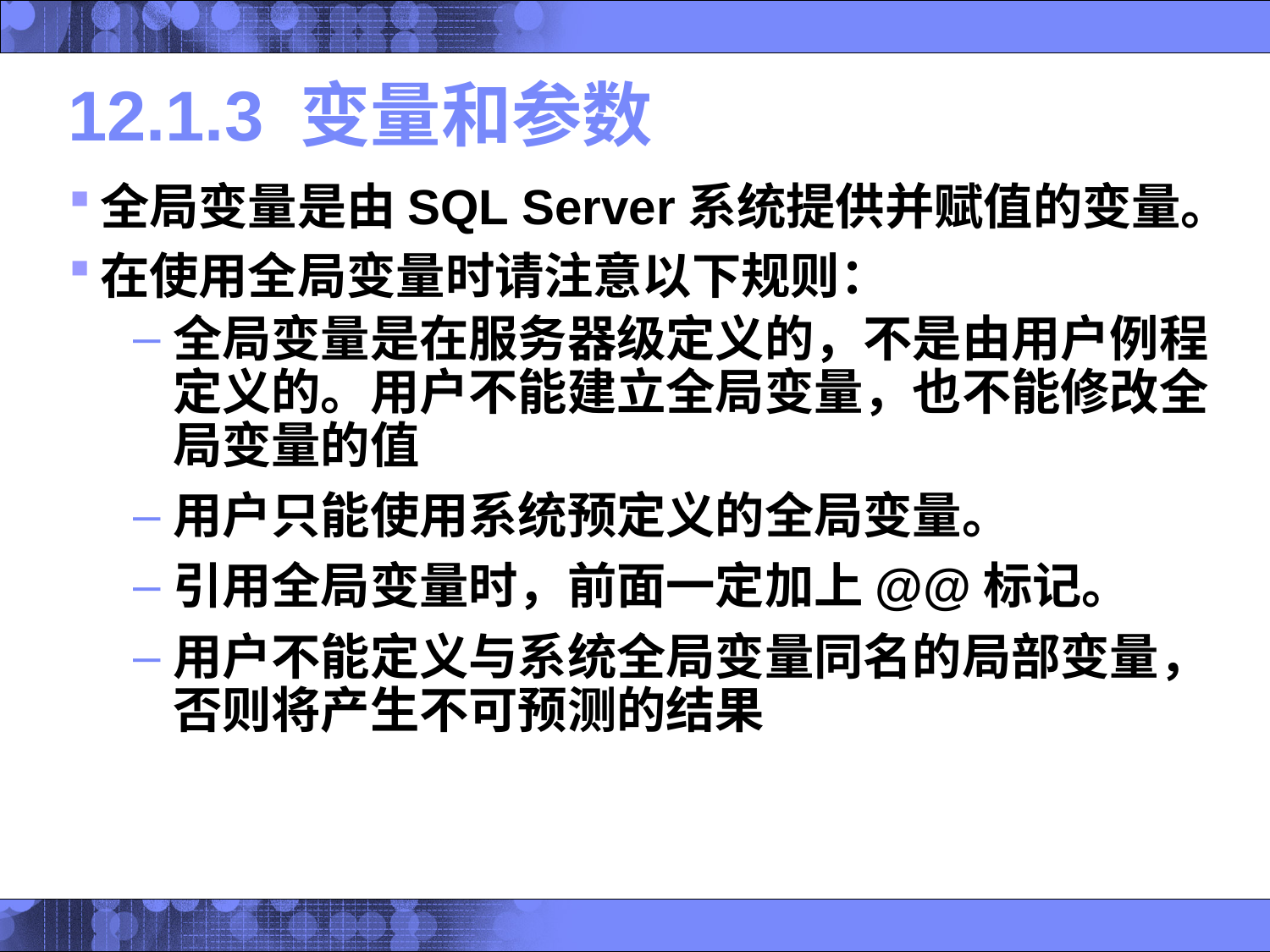

# 12.1.3 变量和参数
全局变量是由SQL Server系统提供并赋值的变量。
在使用全局变量时请注意以下规则：
全局变量是在服务器级定义的，不是由用户例程定义的。用户不能建立全局变量，也不能修改全局变量的值
用户只能使用系统预定义的全局变量。
引用全局变量时，前面一定加上@@标记。
用户不能定义与系统全局变量同名的局部变量，否则将产生不可预测的结果